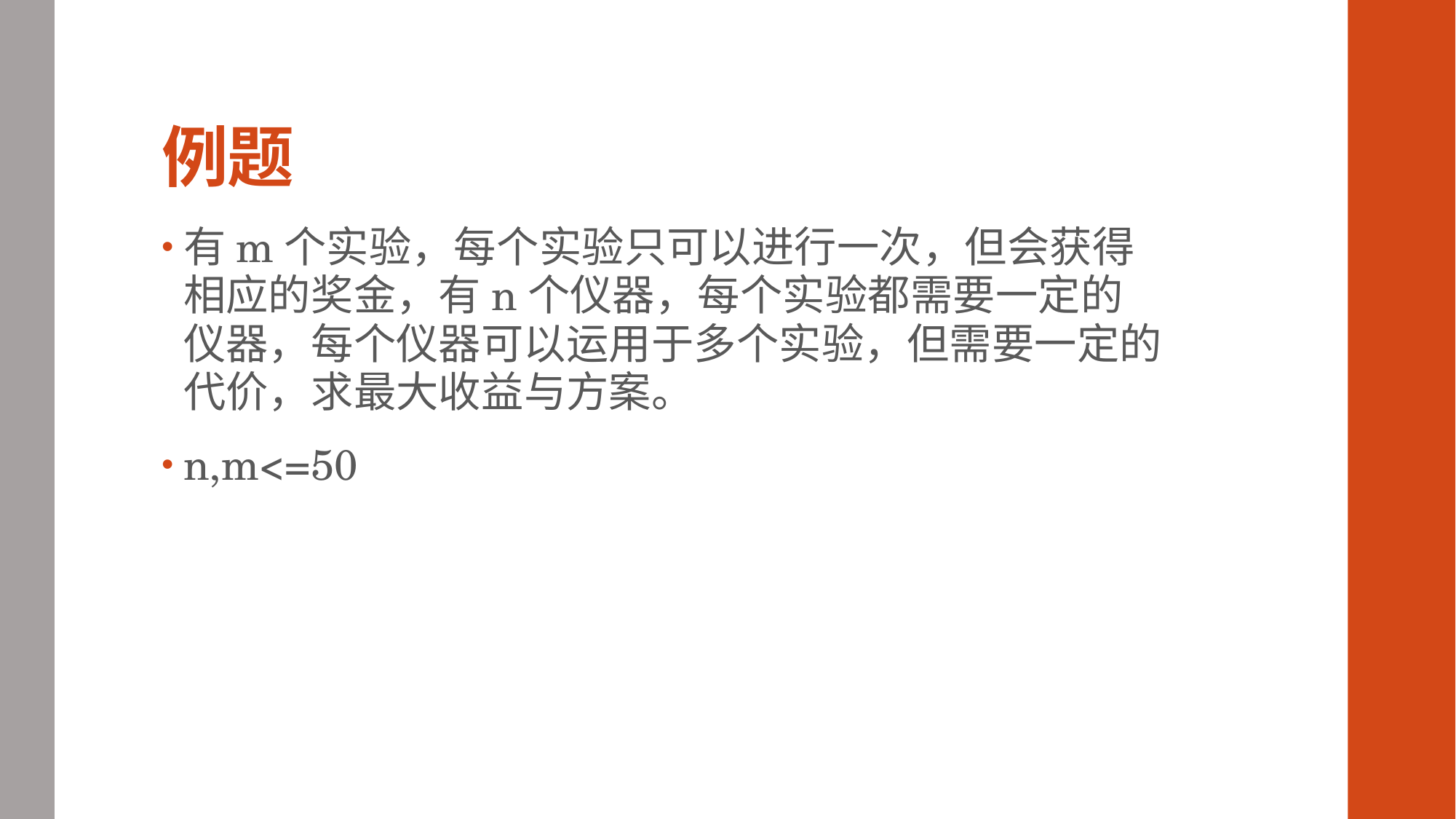

# 例题
有m个实验，每个实验只可以进行一次，但会获得相应的奖金，有n个仪器，每个实验都需要一定的仪器，每个仪器可以运用于多个实验，但需要一定的代价，求最大收益与方案。
n,m<=50